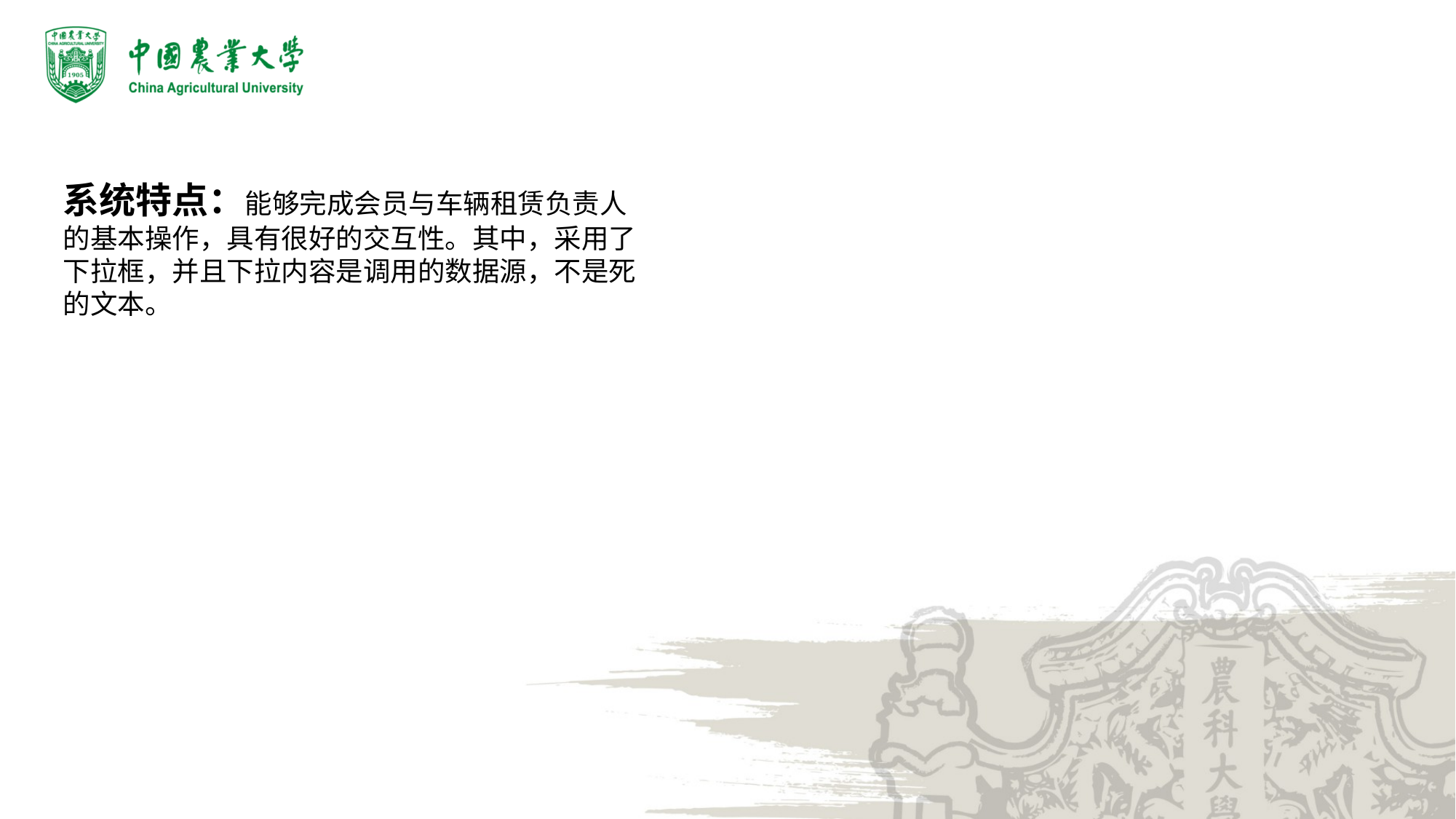

系统特点：能够完成会员与车辆租赁负责人的基本操作，具有很好的交互性。其中，采用了下拉框，并且下拉内容是调用的数据源，不是死的文本。